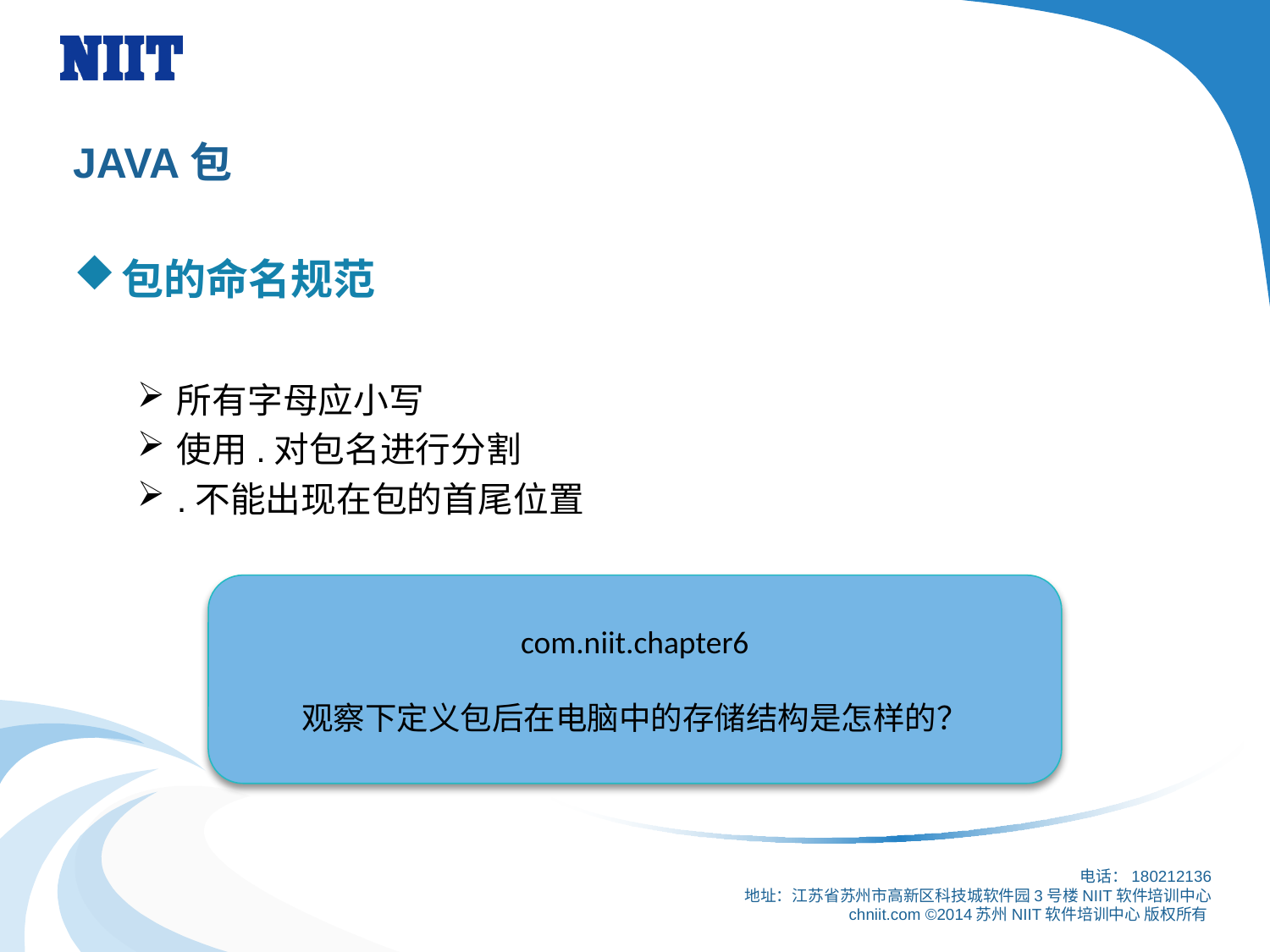

# JAVA包
包的命名规范

所有字母应小写
使用.对包名进行分割
.不能出现在包的首尾位置

com.niit.chapter6

观察下定义包后在电脑中的存储结构是怎样的？